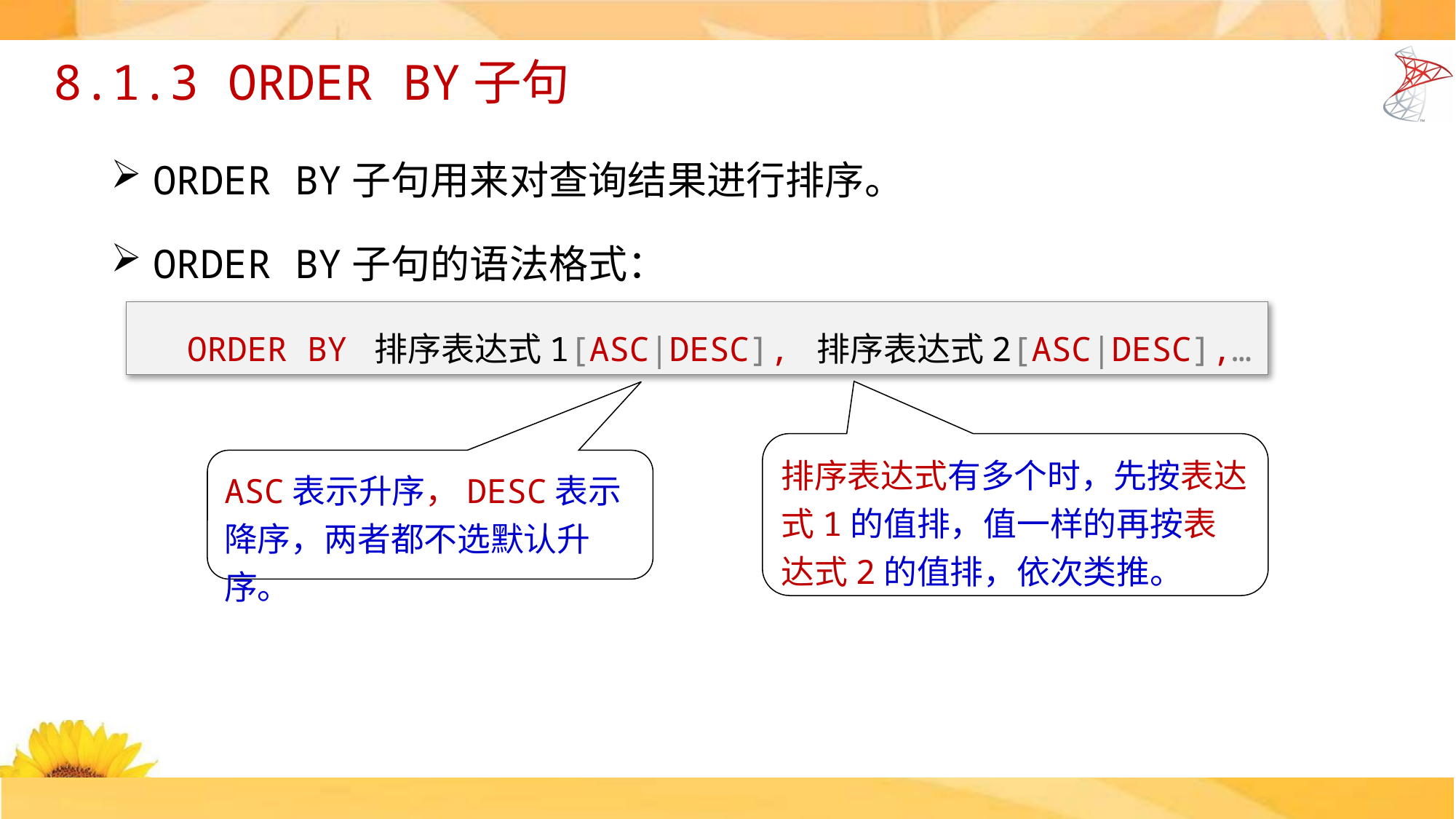

# 8.1.3 ORDER BY子句
ORDER BY子句用来对查询结果进行排序。
ORDER BY子句的语法格式：
ORDER BY 排序表达式1[ASC|DESC], 排序表达式2[ASC|DESC],…

排序表达式有多个时，先按表达式1的值排，值一样的再按表达式2的值排，依次类推。

ASC表示升序，DESC表示降序，两者都不选默认升序。